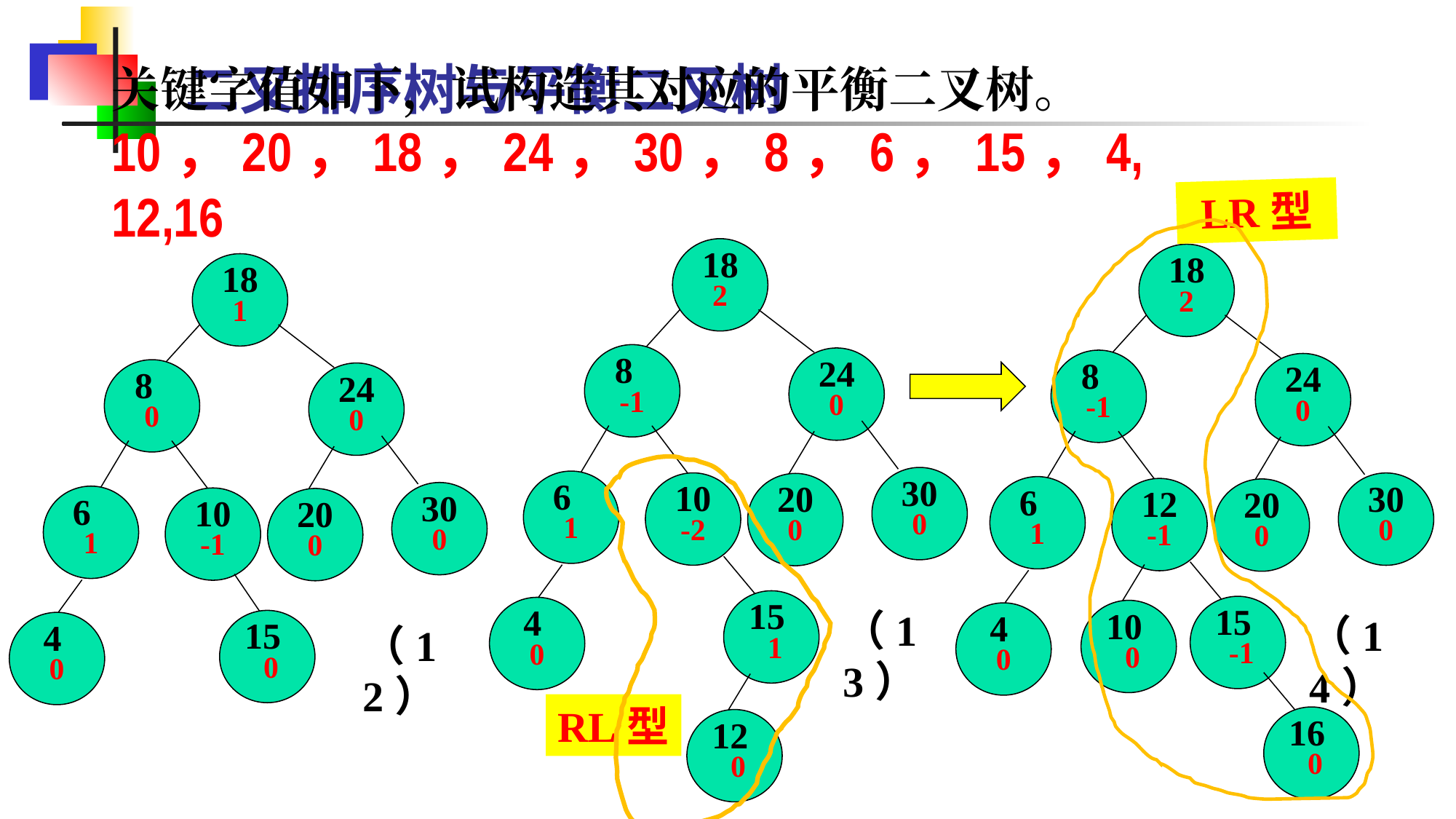

二叉排序树与平衡二叉树
关键字值如下，试构造其对应的平衡二叉树。
10，20，18，24，30，8，6，15，4, 12,16
LR型

18 2

8   -1

24 0
（13）

30 0
20 0

6   1

10 -2

15   1

4  0

12   0
18 2

8   -1

24 0
（14）

30 0
20 0

6   1

12 -1

15   -1

4  0

10   0
18 1

8   0

24 0
（12）

30 0
20 0

6   1

10 -1

15   0

4  0

RL型

16   0